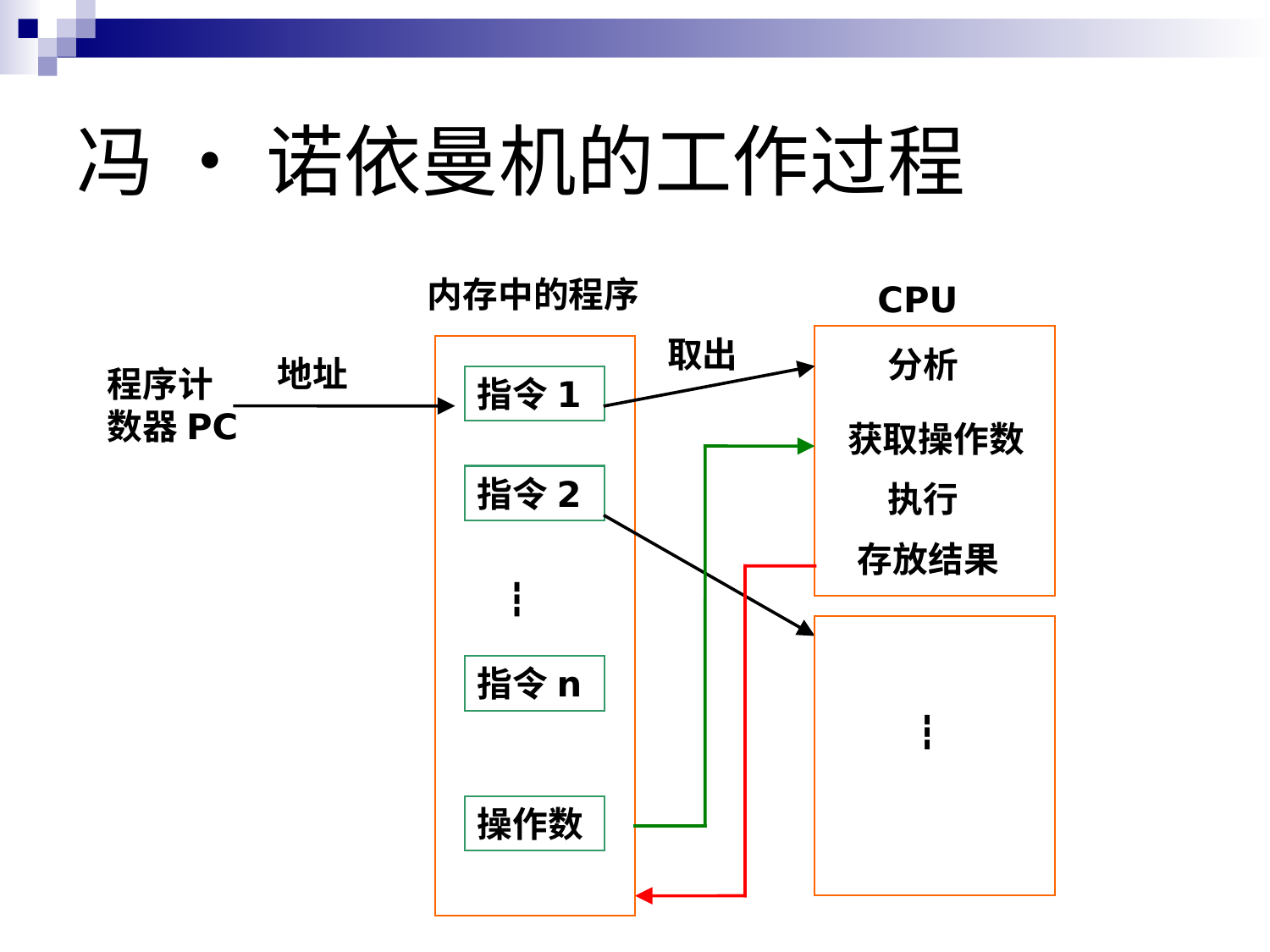

# 冯 • 诺依曼机的工作过程
内存中的程序
CPU
取出

分析
地址
程序计数器PC
指令1

获取操作数

指令2
执行

存放结果

┇

指令n
┇
操作数